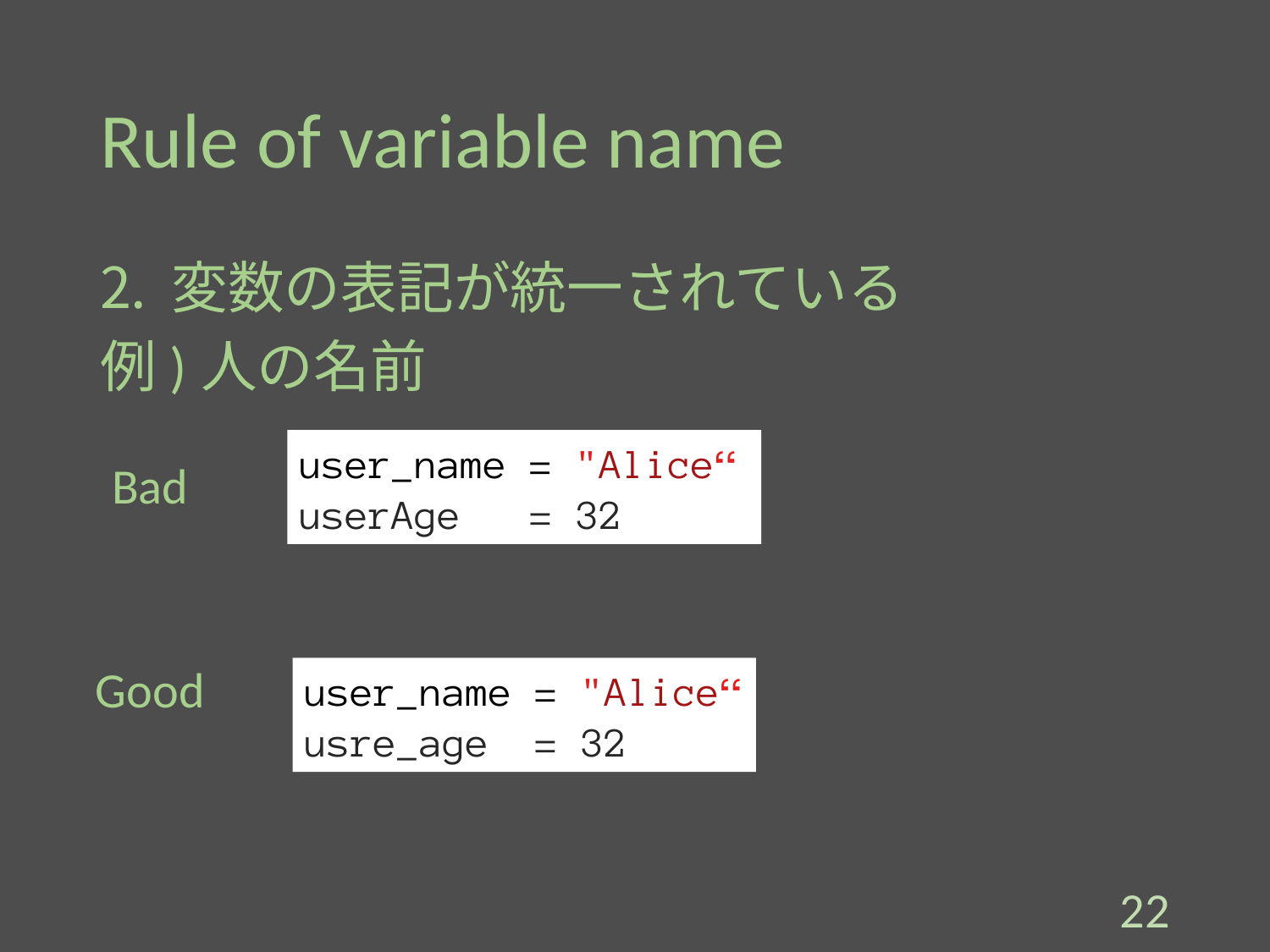

# Rule of variable name
変数の表記が統一されている
例)人の名前
user_name = "Alice“
userAge   = 32
Bad
Good
user_name = "Alice“
usre_age  = 32
22